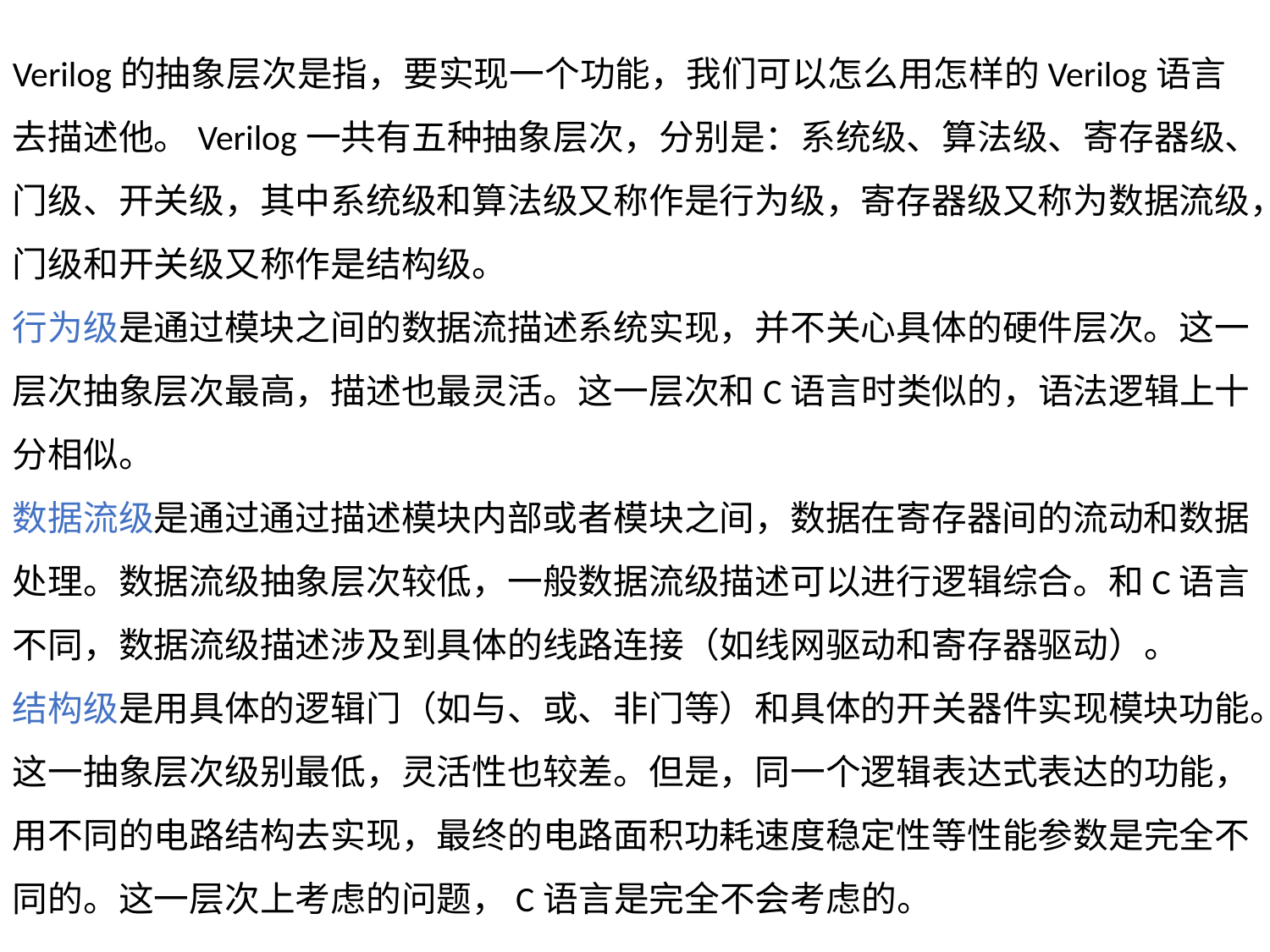

Verilog的抽象层次是指，要实现一个功能，我们可以怎么用怎样的Verilog语言去描述他。Verilog一共有五种抽象层次，分别是：系统级、算法级、寄存器级、门级、开关级，其中系统级和算法级又称作是行为级，寄存器级又称为数据流级，门级和开关级又称作是结构级。
行为级是通过模块之间的数据流描述系统实现，并不关心具体的硬件层次。这一层次抽象层次最高，描述也最灵活。这一层次和C语言时类似的，语法逻辑上十分相似。
数据流级是通过通过描述模块内部或者模块之间，数据在寄存器间的流动和数据处理。数据流级抽象层次较低，一般数据流级描述可以进行逻辑综合。和C语言不同，数据流级描述涉及到具体的线路连接（如线网驱动和寄存器驱动）。
结构级是用具体的逻辑门（如与、或、非门等）和具体的开关器件实现模块功能。这一抽象层次级别最低，灵活性也较差。但是，同一个逻辑表达式表达的功能，用不同的电路结构去实现，最终的电路面积功耗速度稳定性等性能参数是完全不同的。这一层次上考虑的问题，C语言是完全不会考虑的。